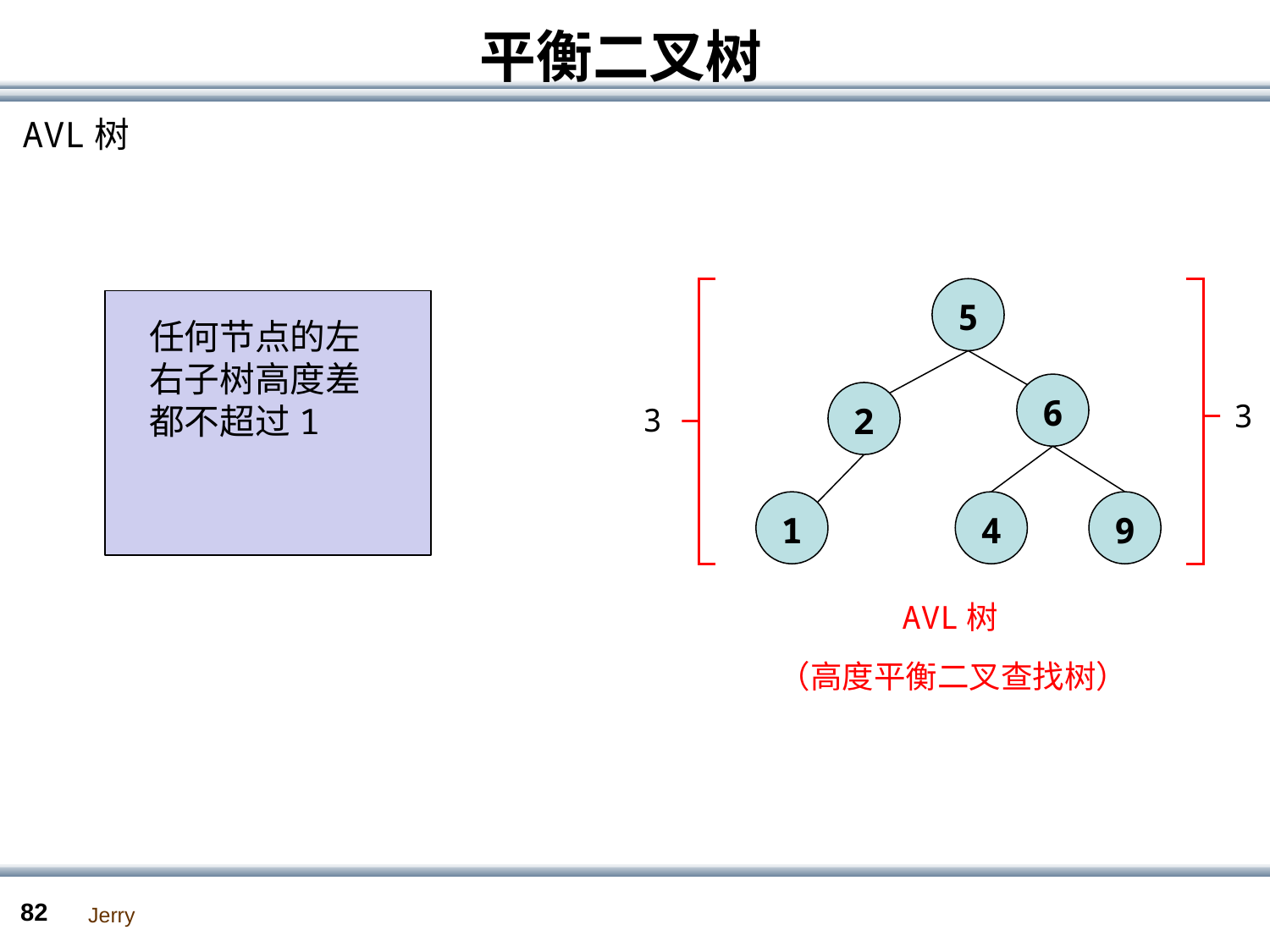

# 平衡二叉树
AVL树
5

任何节点的左右子树高度差都不超过1
6
2
3
3
1
4
9
AVL树
（高度平衡二叉查找树）